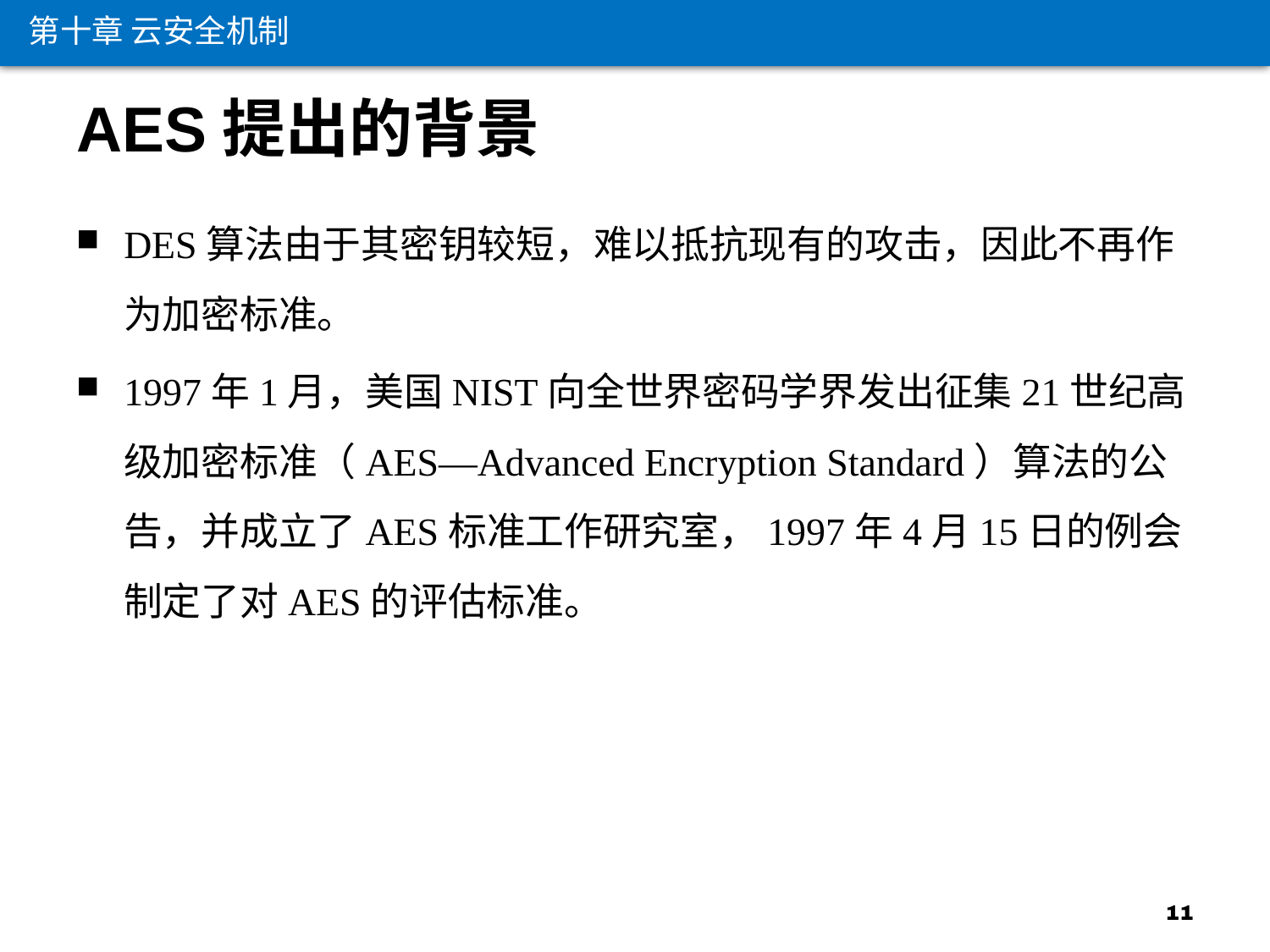

第十章 云安全机制
AES提出的背景
DES算法由于其密钥较短，难以抵抗现有的攻击，因此不再作为加密标准。
1997年1月，美国NIST向全世界密码学界发出征集21世纪高级加密标准（AES—Advanced Encryption Standard）算法的公告，并成立了AES标准工作研究室，1997年4月15日的例会制定了对AES的评估标准。

11